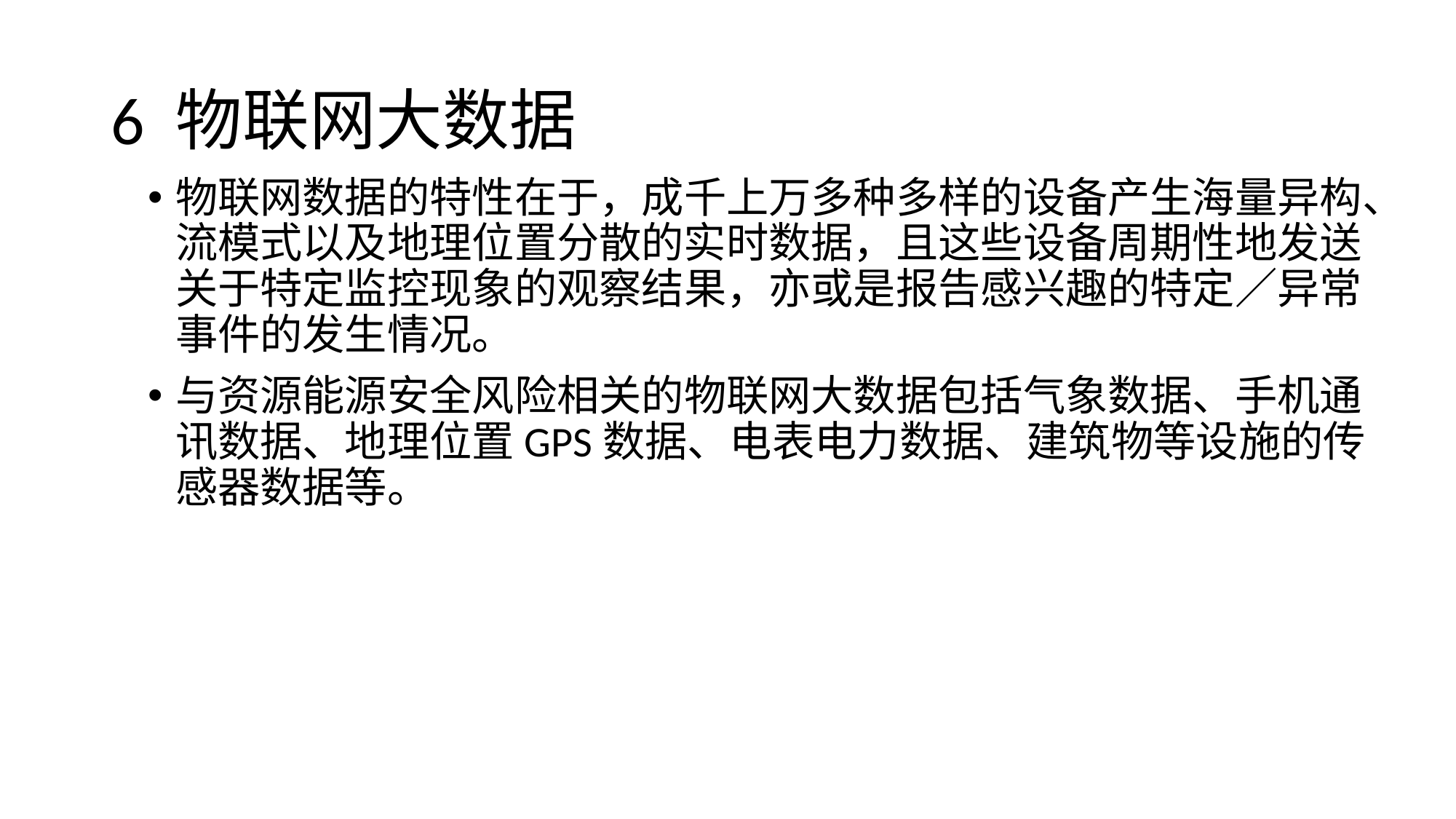

# 6 物联网大数据
物联网数据的特性在于，成千上万多种多样的设备产生海量异构、流模式以及地理位置分散的实时数据，且这些设备周期性地发送关于特定监控现象的观察结果，亦或是报告感兴趣的特定／异常事件的发生情况。
与资源能源安全风险相关的物联网大数据包括气象数据、手机通讯数据、地理位置GPS数据、电表电力数据、建筑物等设施的传感器数据等。